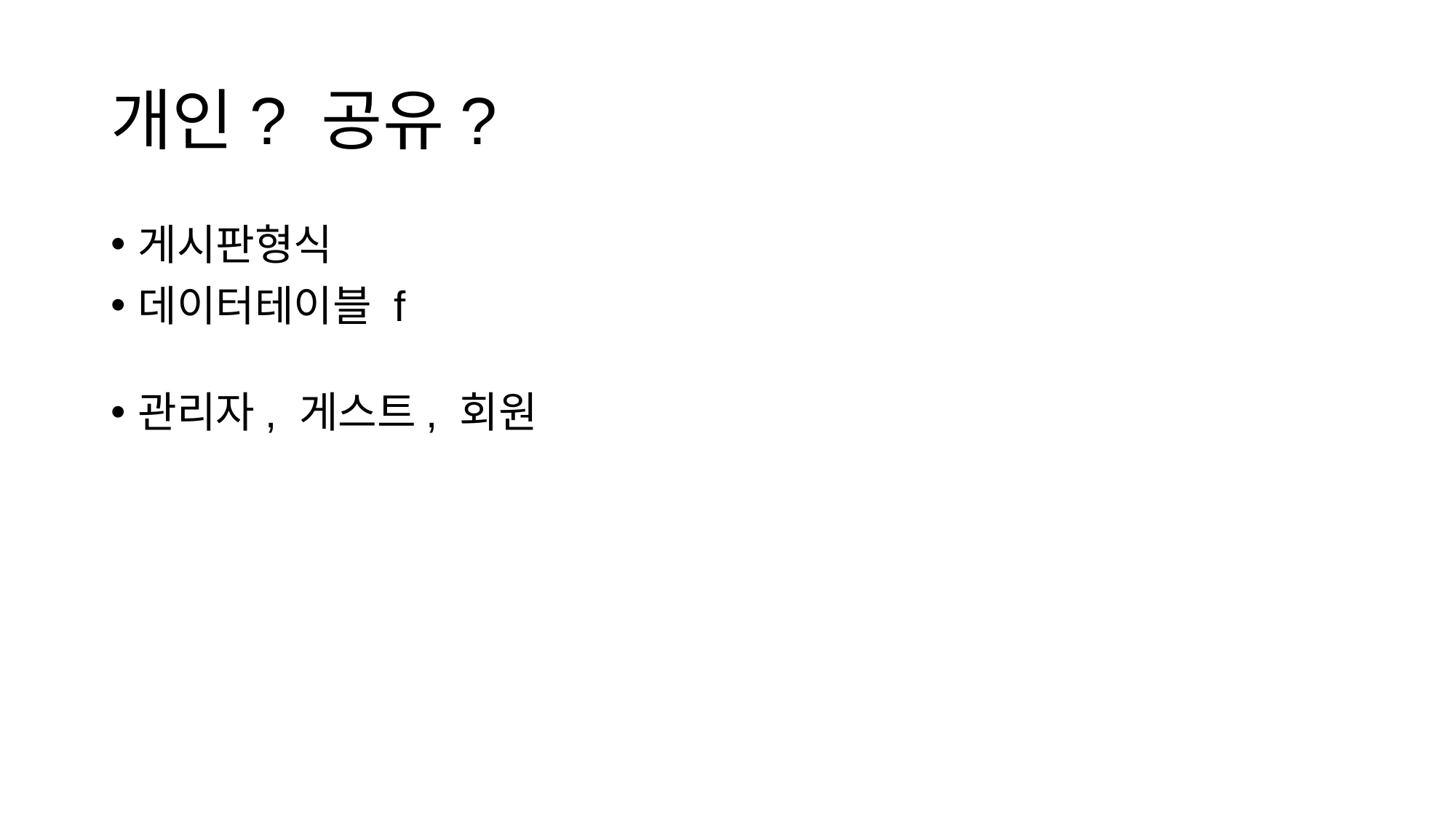

# 개인? 공유?
게시판형식
데이터테이블 f
관리자, 게스트, 회원